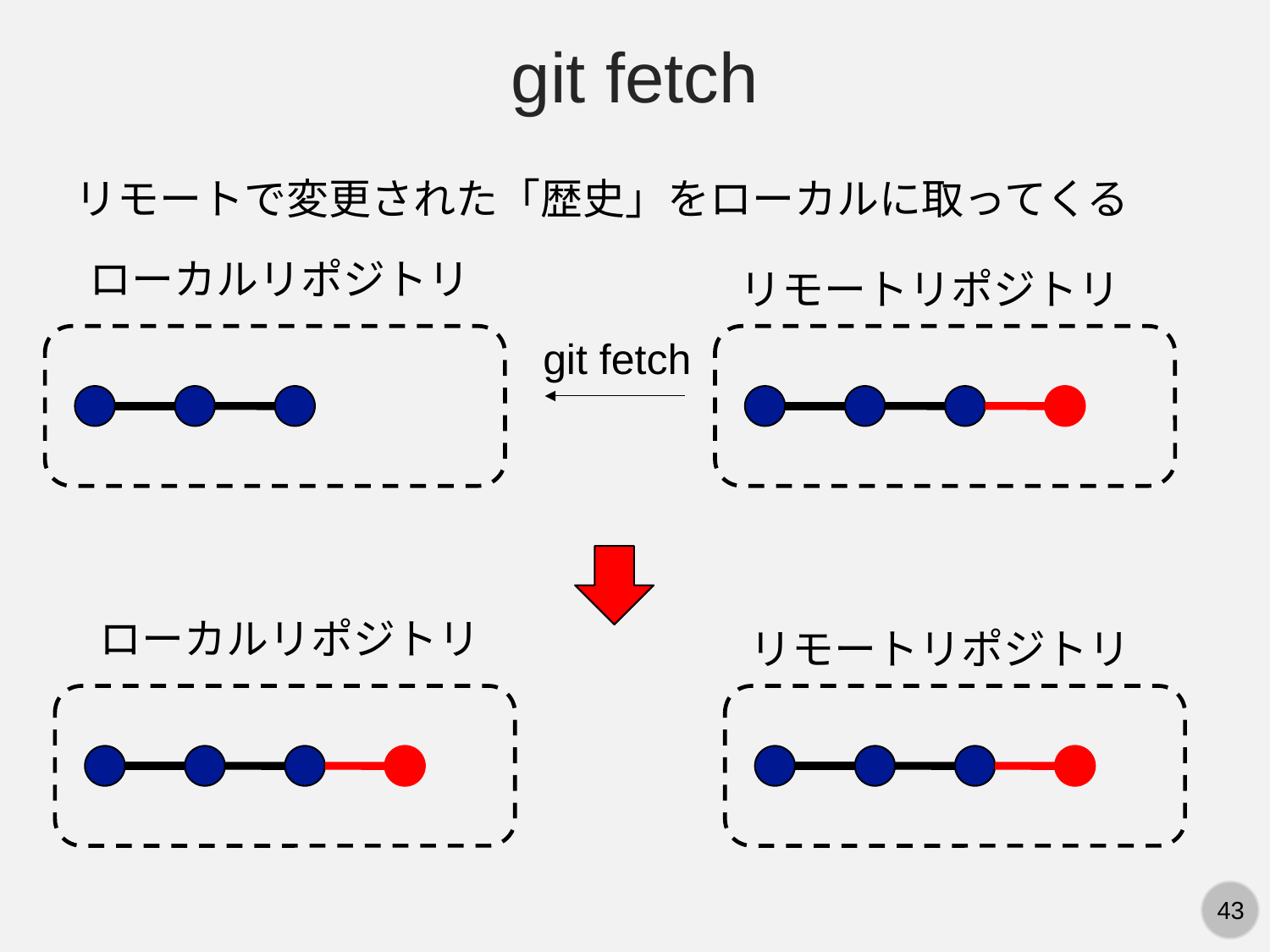

git fetch
リモートで変更された「歴史」をローカルに取ってくる
ローカルリポジトリ
リモートリポジトリ

git fetch

ローカルリポジトリ
リモートリポジトリ